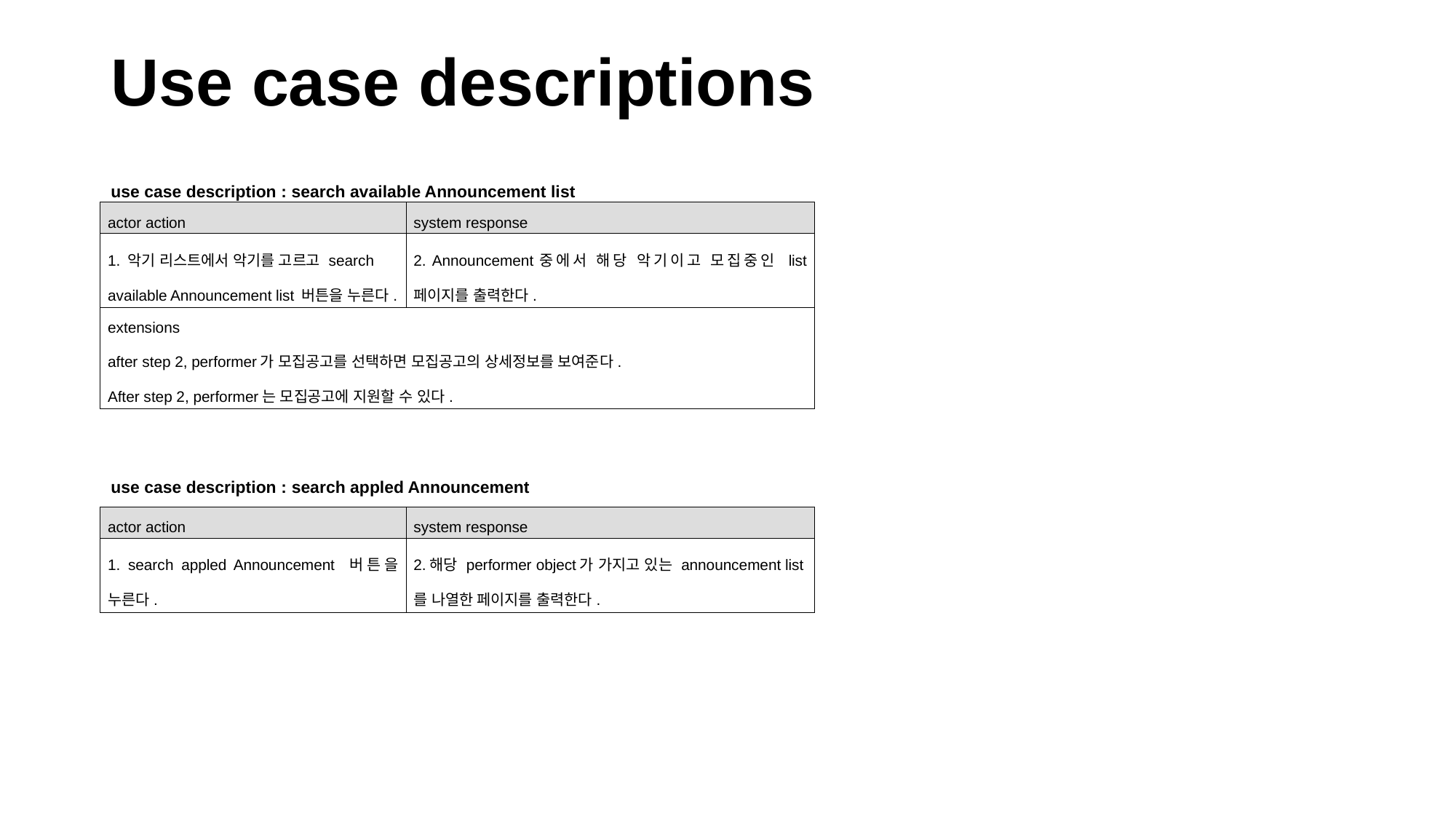

# Use case descriptions
use case description : search available Announcement list

use case description : search appled Announcement

| actor action | system response |
| --- | --- |
| 1. 악기 리스트에서 악기를 고르고 search available Announcement list 버튼을 누른다. | 2. Announcement중에서 해당 악기이고 모집중인 list 페이지를 출력한다. |
| extensions after step 2, performer가 모집공고를 선택하면 모집공고의 상세정보를 보여준다. After step 2, performer는 모집공고에 지원할 수 있다. |  |
| actor action | system response |
| --- | --- |
| 1. search appled Announcement 버튼을 누른다. | 2.해당 performer object가 가지고 있는 announcement list를 나열한 페이지를 출력한다. |